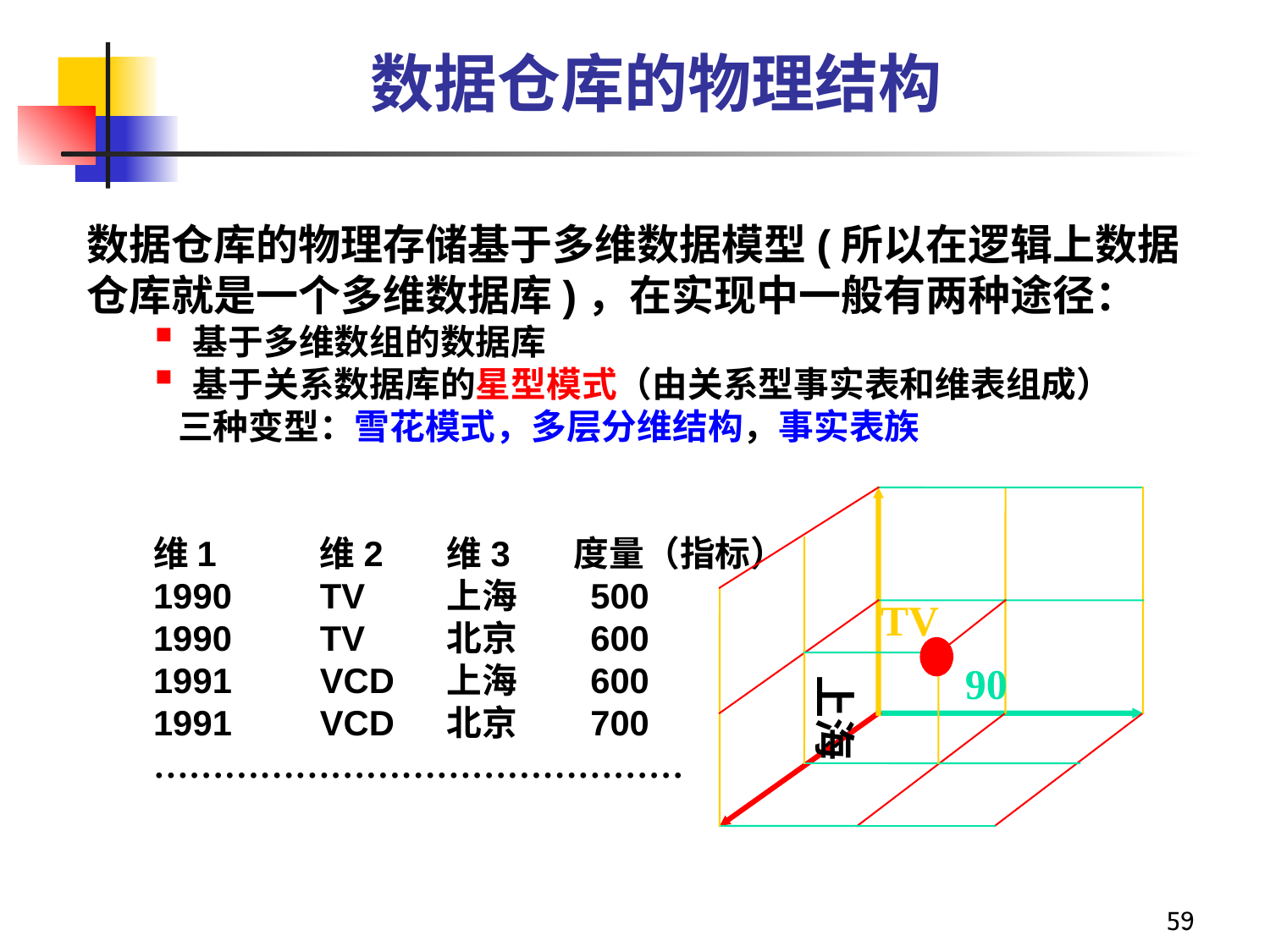

数据仓库的物理结构
数据仓库的物理存储基于多维数据模型(所以在逻辑上数据仓库就是一个多维数据库)，在实现中一般有两种途径：
基于多维数组的数据库
基于关系数据库的星型模式（由关系型事实表和维表组成）
  三种变型：雪花模式，多层分维结构，事实表族

维1	维2	维3	度量（指标）
1990	TV	上海	 500
1990	TV	北京	 600
1991	VCD	上海	 600
1991	VCD	北京	 700
………………………………………

TV

90

上海

59